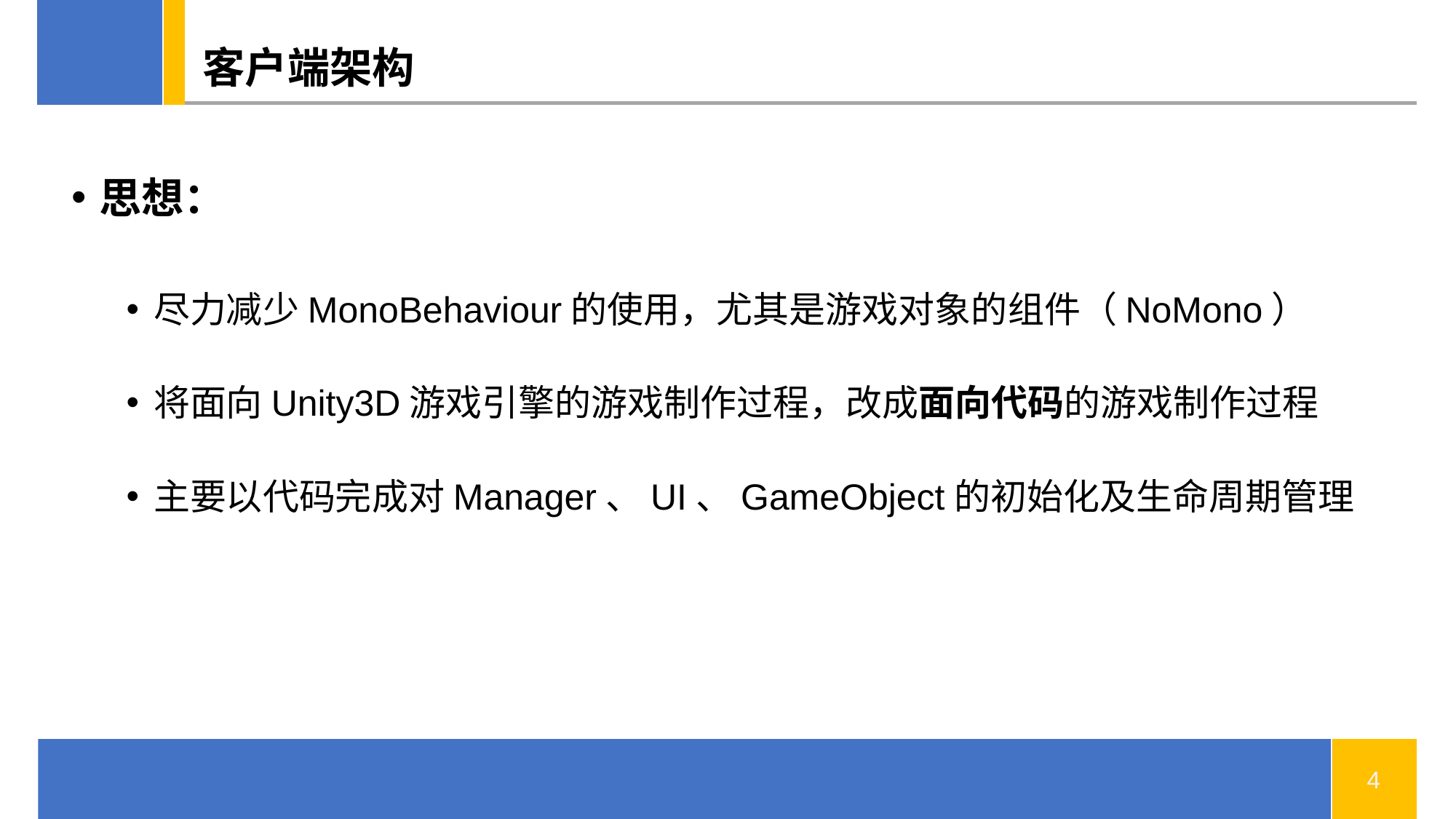

# 客户端架构

思想：

尽力减少MonoBehaviour的使用，尤其是游戏对象的组件（NoMono）

将面向Unity3D游戏引擎的游戏制作过程，改成面向代码的游戏制作过程

主要以代码完成对Manager、UI、GameObject的初始化及生命周期管理